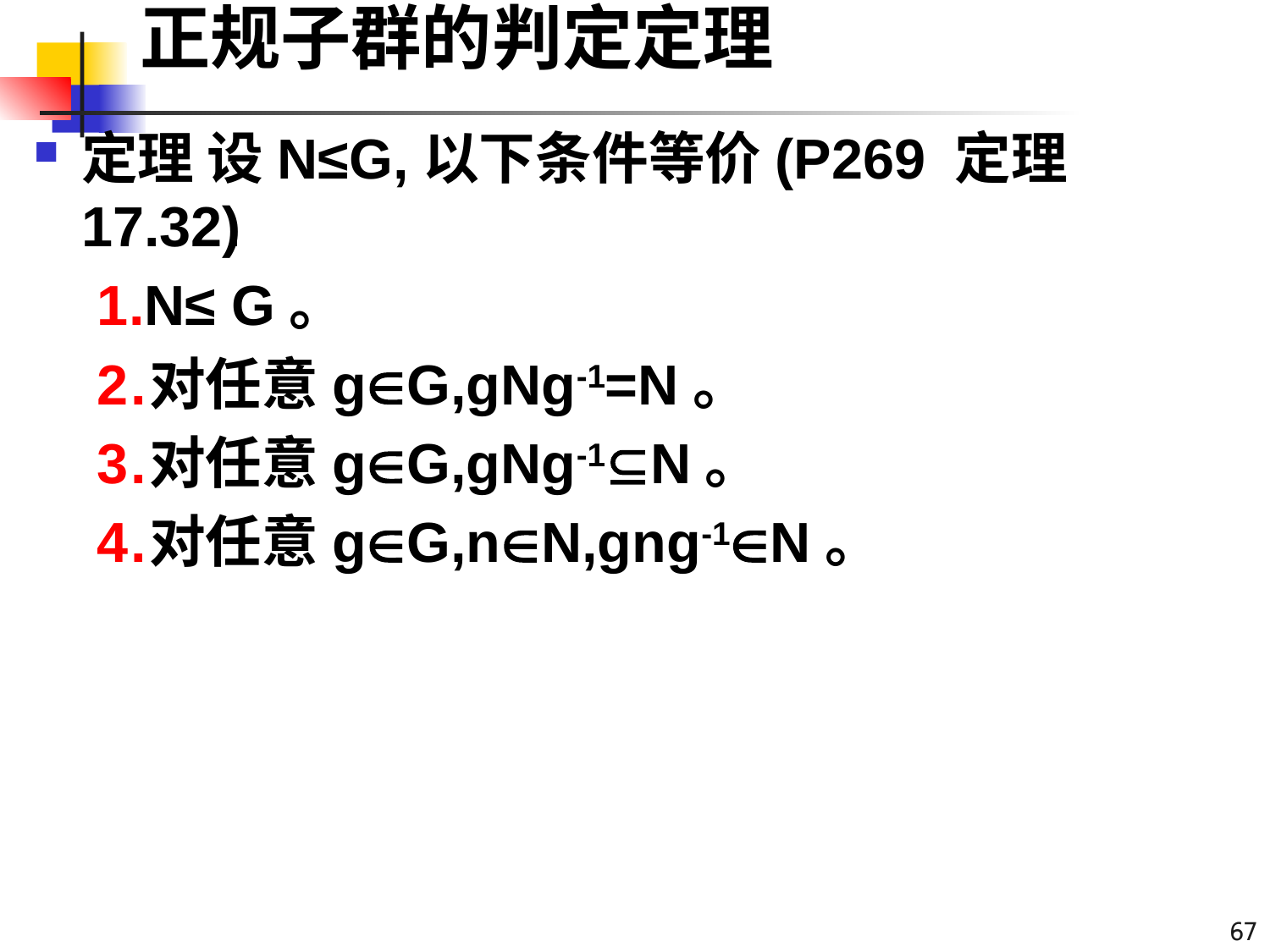

# 正规子群的判定定理
定理 设N≤G,以下条件等价(P269 定理17.32)
N≤ G。
对任意g∈G,gNg-1=N。
对任意g∈G,gNg-1⊆N。
对任意g∈G,n∈N,gng-1∈N。

67